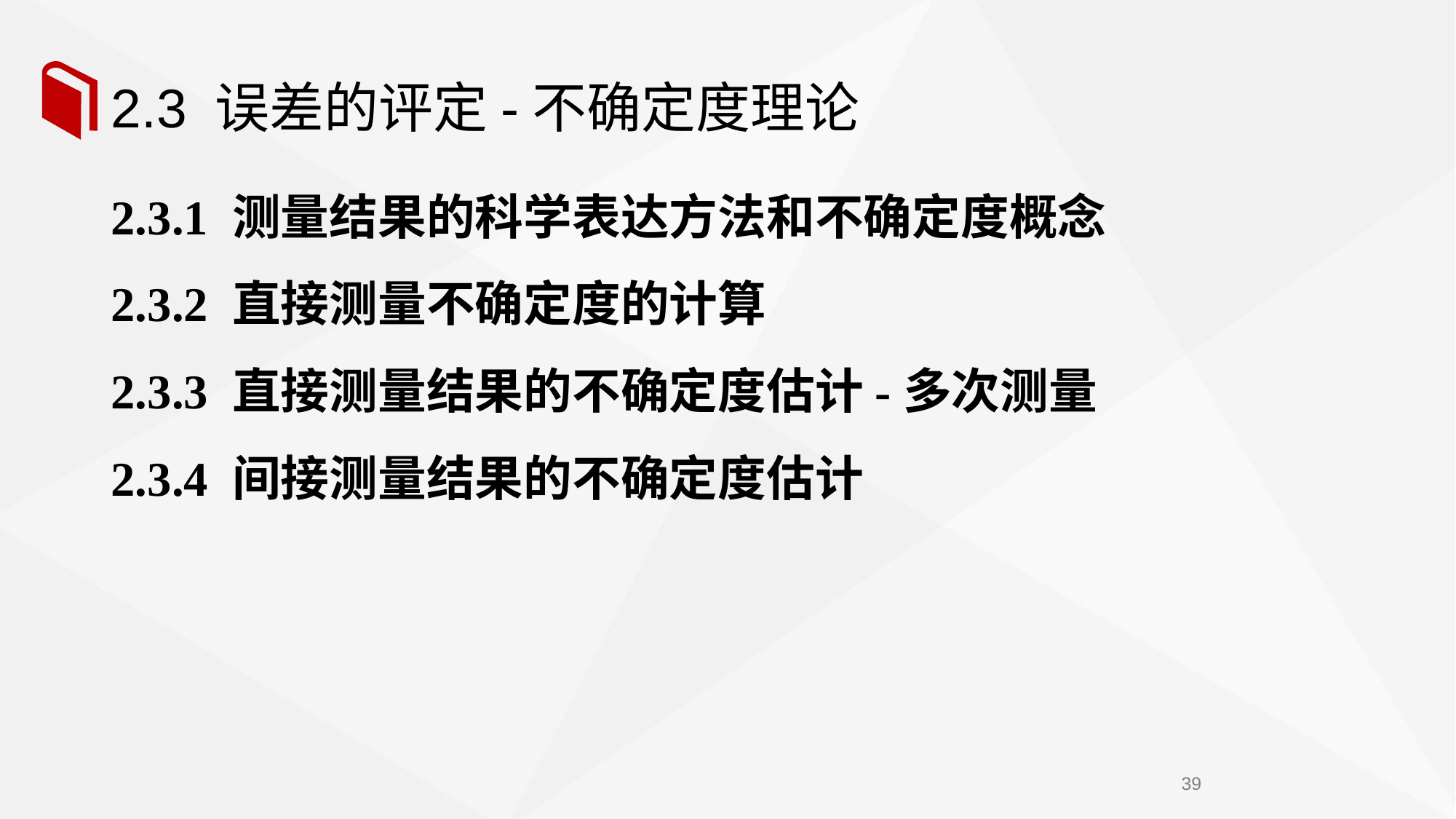

# 2.3 误差的评定-不确定度理论
2.3.1 测量结果的科学表达方法和不确定度概念
2.3.2 直接测量不确定度的计算
2.3.3 直接测量结果的不确定度估计-多次测量
2.3.4 间接测量结果的不确定度估计
39